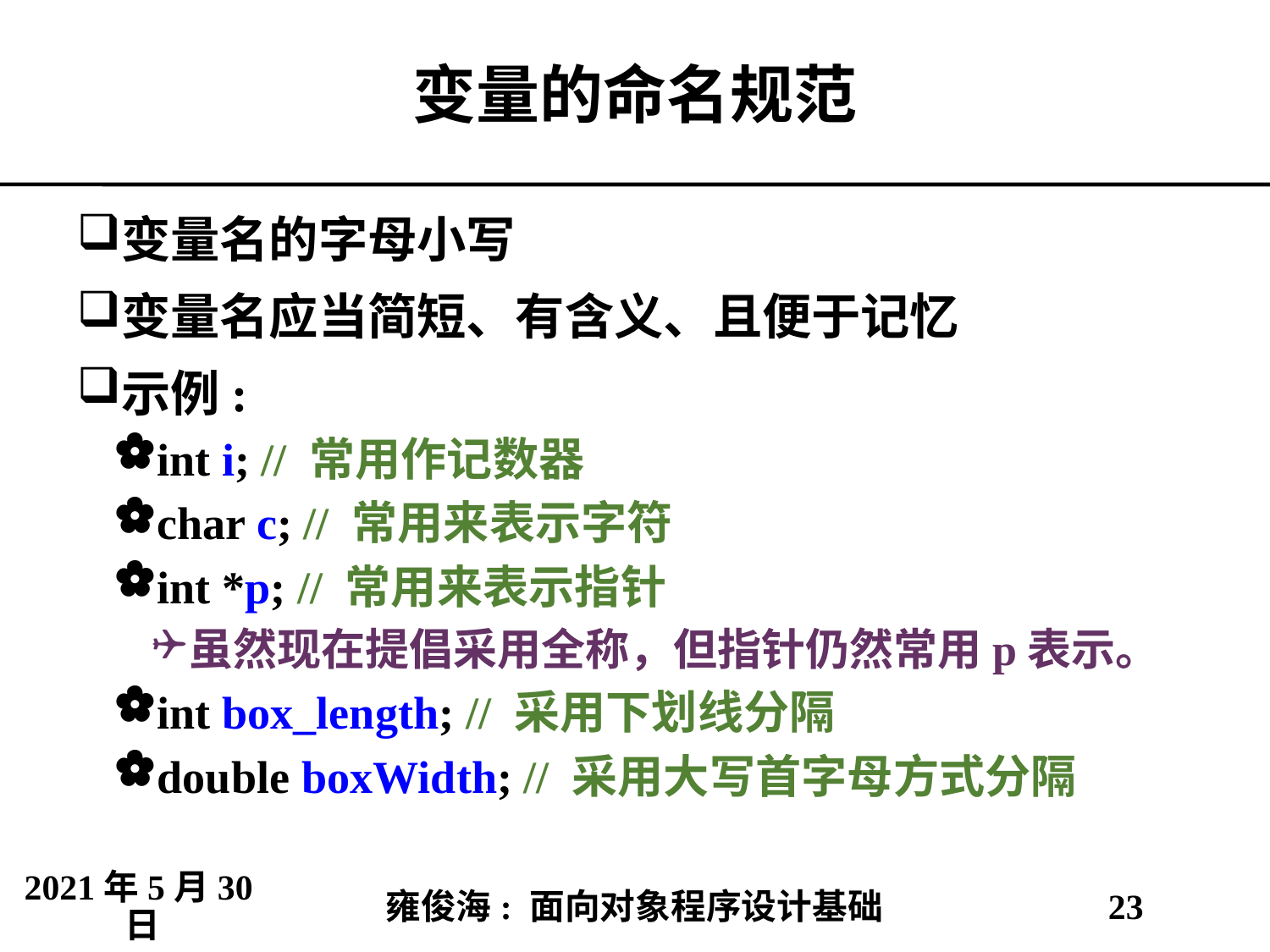

# 变量的命名规范

变量名的字母小写
变量名应当简短、有含义、且便于记忆
示例:
int i; // 常用作记数器
char c; // 常用来表示字符
int *p; // 常用来表示指针
虽然现在提倡采用全称，但指针仍然常用p表示。
int box_length; // 采用下划线分隔
double boxWidth; // 采用大写首字母方式分隔
2021年5月30日
雍俊海: 面向对象程序设计基础
23